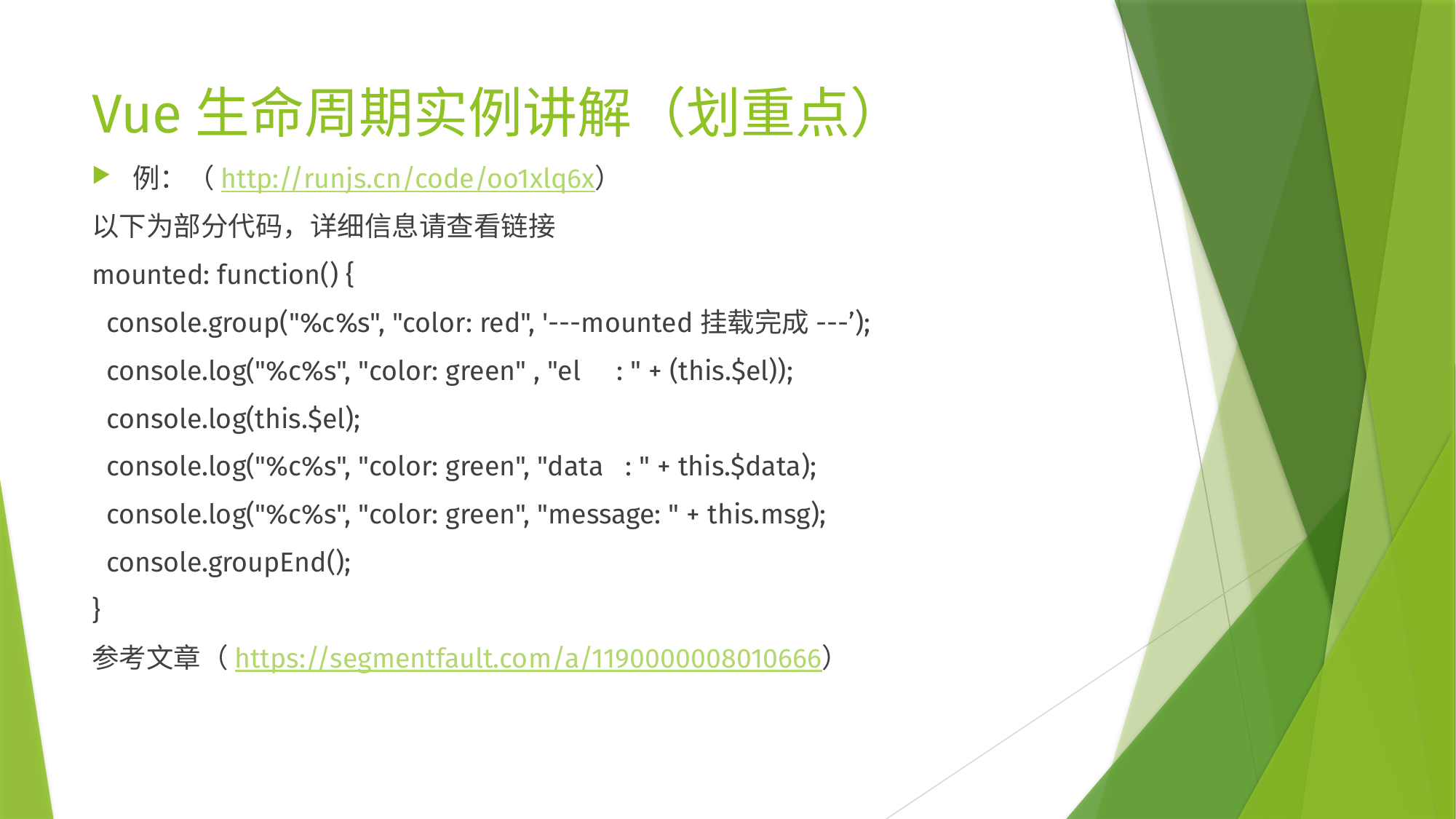

# Vue生命周期实例讲解（划重点）
例：（http://runjs.cn/code/oo1xlq6x）
以下为部分代码，详细信息请查看链接
mounted: function() {
  console.group("%c%s", "color: red", '---mounted挂载完成---’);
  console.log("%c%s", "color: green" , "el     : " + (this.$el));
  console.log(this.$el);
  console.log("%c%s", "color: green", "data   : " + this.$data);
  console.log("%c%s", "color: green", "message: " + this.msg);
  console.groupEnd();
}
参考文章（https://segmentfault.com/a/1190000008010666）